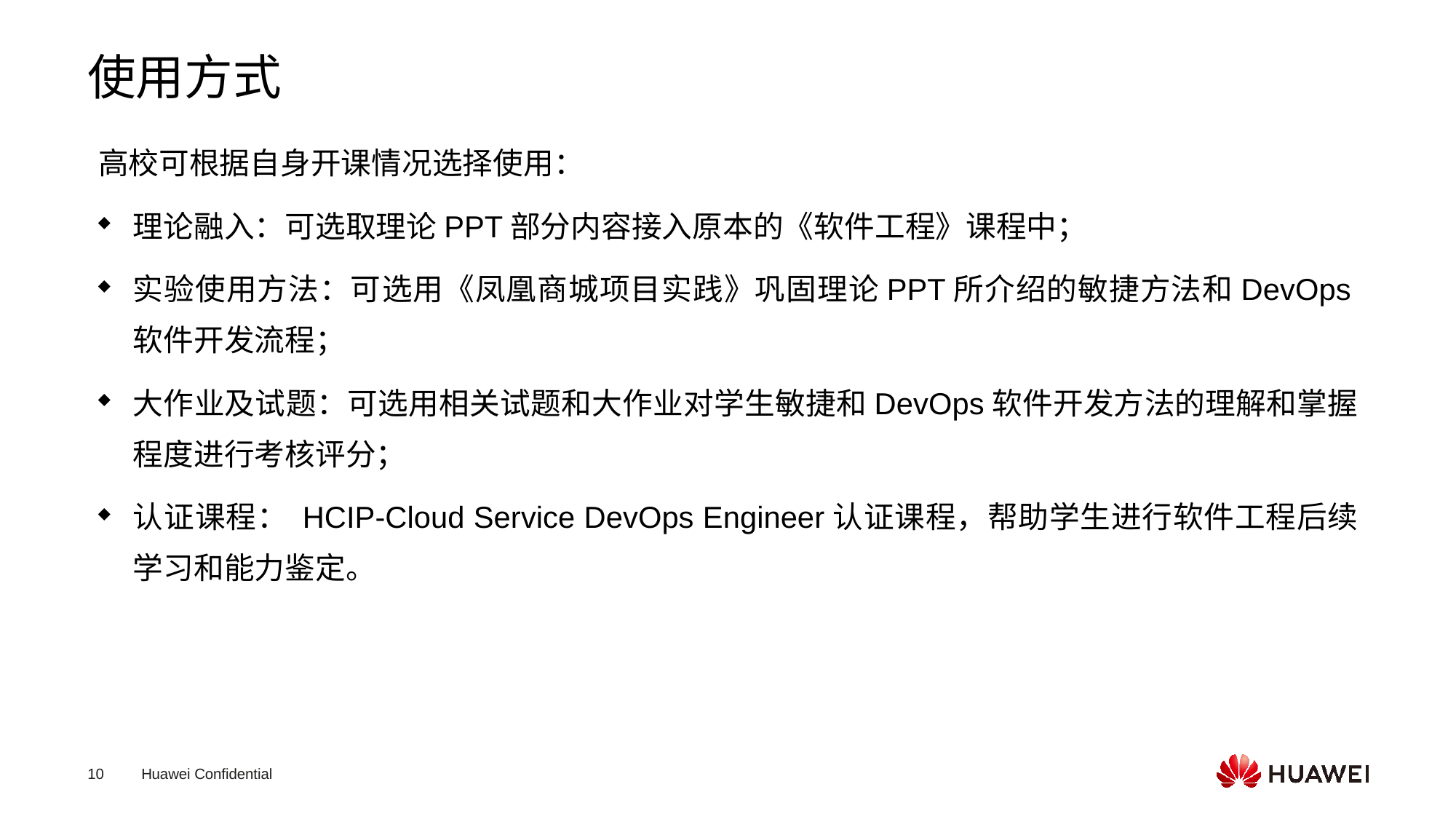

# 使用方式
高校可根据自身开课情况选择使用：
理论融入：可选取理论PPT部分内容接入原本的《软件工程》课程中；
实验使用方法：可选用《凤凰商城项目实践》巩固理论PPT所介绍的敏捷方法和DevOps软件开发流程；
大作业及试题：可选用相关试题和大作业对学生敏捷和DevOps软件开发方法的理解和掌握程度进行考核评分；
认证课程： HCIP-Cloud Service DevOps Engineer认证课程，帮助学生进行软件工程后续学习和能力鉴定。